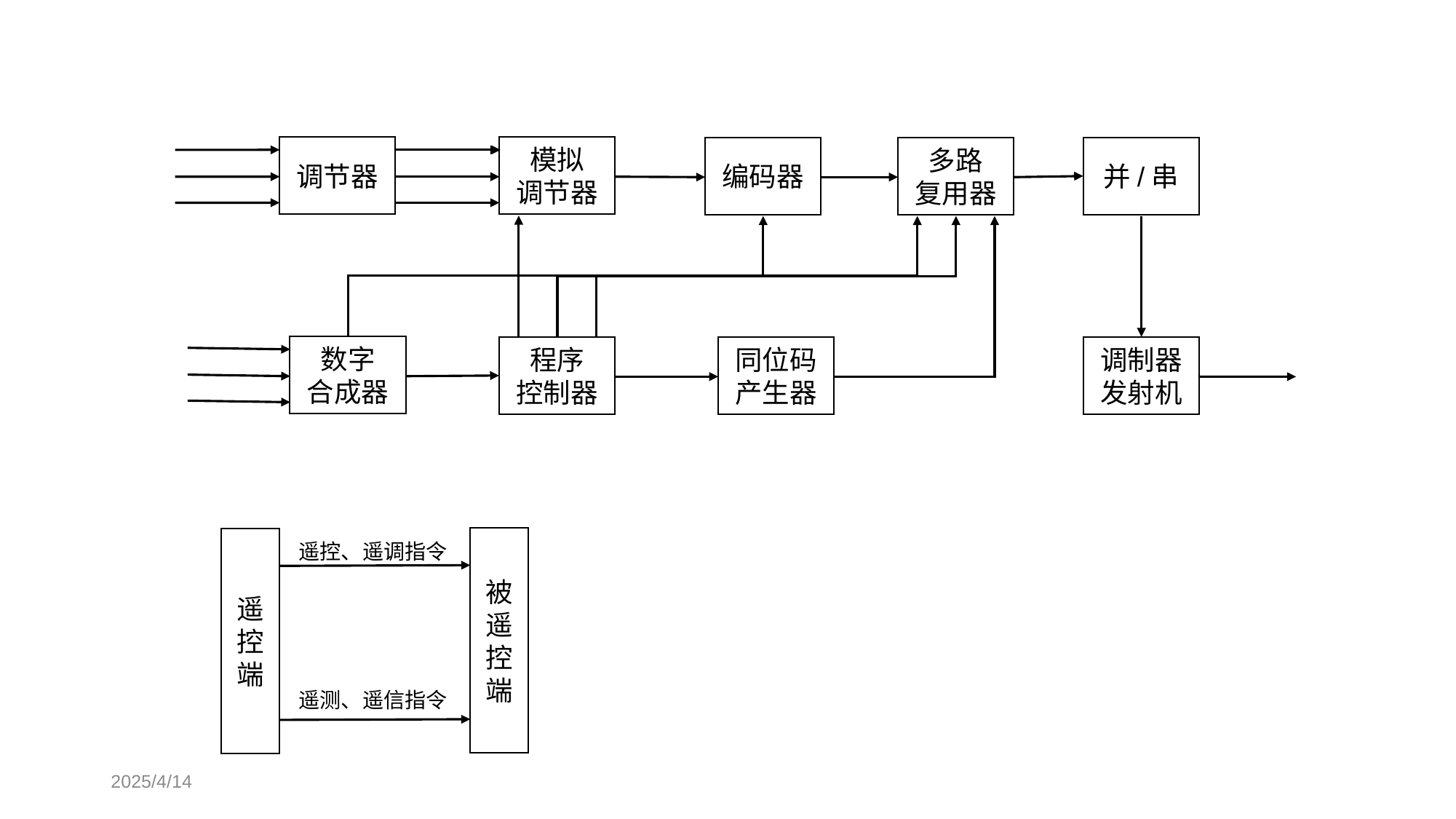

调节器

模拟
调节器

编码器

多路
复用器

并/串

数字
合成器

程序
控制器

同位码产生器

调制器发射机

被遥控端

遥控端

遥控、遥调指令
遥测、遥信指令
2025/4/14